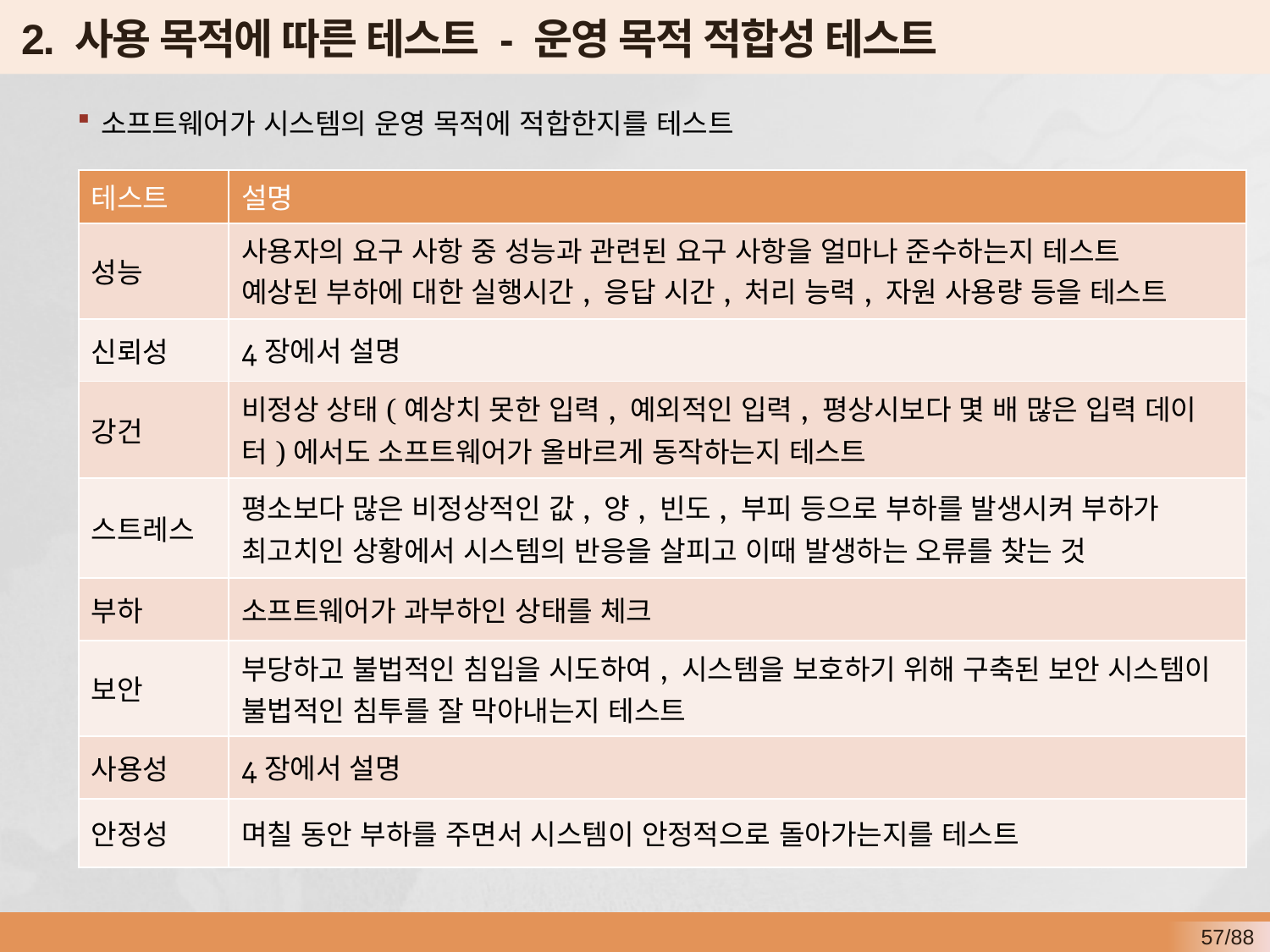

# 2. 사용 목적에 따른 테스트 - 운영 목적 적합성 테스트
소프트웨어가 시스템의 운영 목적에 적합한지를 테스트
| 테스트 | 설명 |
| --- | --- |
| 성능 | 사용자의 요구 사항 중 성능과 관련된 요구 사항을 얼마나 준수하는지 테스트 예상된 부하에 대한 실행시간, 응답 시간, 처리 능력, 자원 사용량 등을 테스트 |
| 신뢰성 | 4장에서 설명 |
| 강건 | 비정상 상태(예상치 못한 입력, 예외적인 입력, 평상시보다 몇 배 많은 입력 데이터)에서도 소프트웨어가 올바르게 동작하는지 테스트 |
| 스트레스 | 평소보다 많은 비정상적인 값, 양, 빈도, 부피 등으로 부하를 발생시켜 부하가 최고치인 상황에서 시스템의 반응을 살피고 이때 발생하는 오류를 찾는 것 |
| 부하 | 소프트웨어가 과부하인 상태를 체크 |
| 보안 | 부당하고 불법적인 침입을 시도하여, 시스템을 보호하기 위해 구축된 보안 시스템이 불법적인 침투를 잘 막아내는지 테스트 |
| 사용성 | 4장에서 설명 |
| 안정성 | 며칠 동안 부하를 주면서 시스템이 안정적으로 돌아가는지를 테스트 |